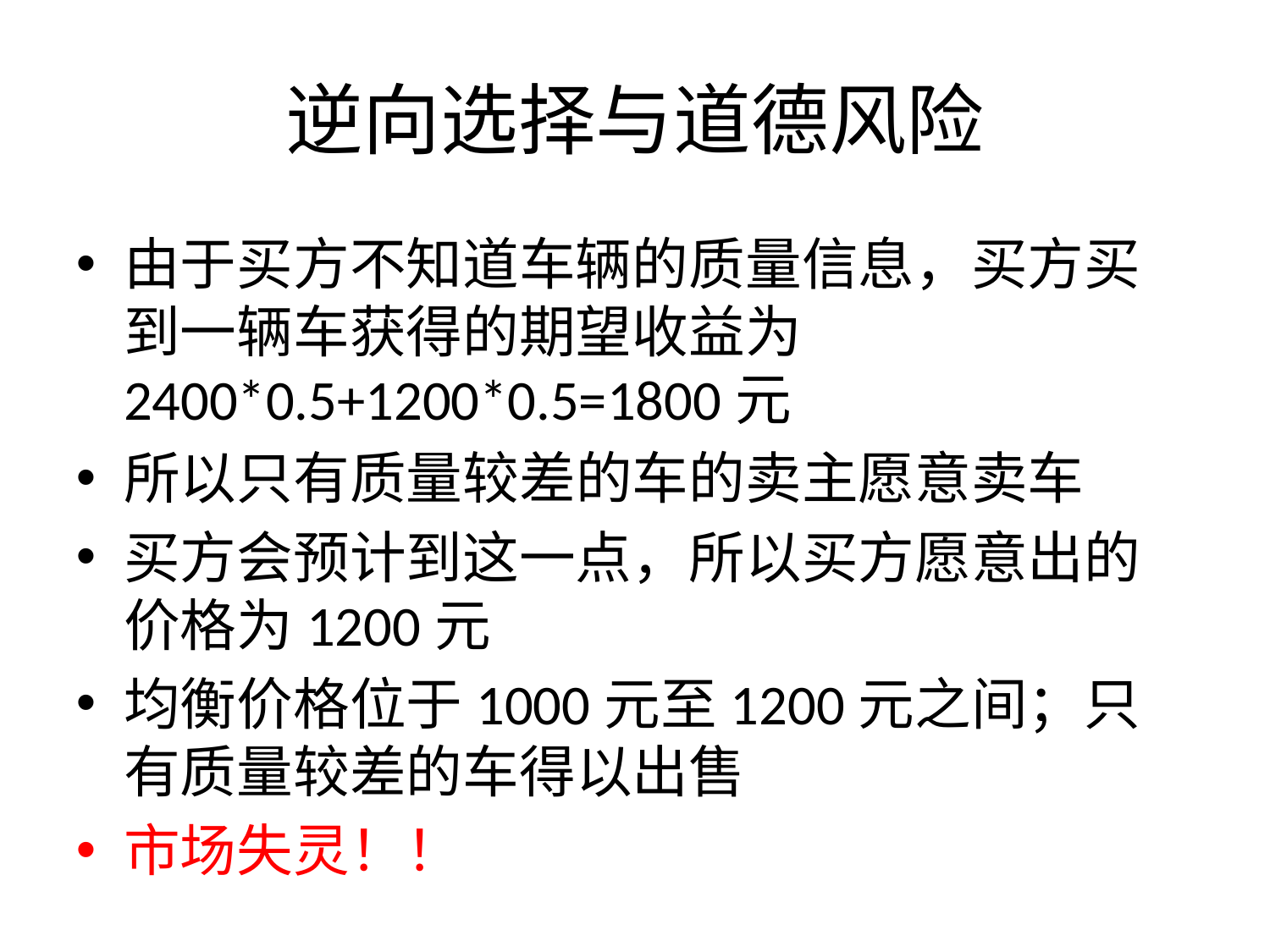

逆向选择与道德风险
由于买方不知道车辆的质量信息，买方买到一辆车获得的期望收益为2400*0.5+1200*0.5=1800元
所以只有质量较差的车的卖主愿意卖车
买方会预计到这一点，所以买方愿意出的价格为1200元
均衡价格位于1000元至1200元之间；只有质量较差的车得以出售
市场失灵！！